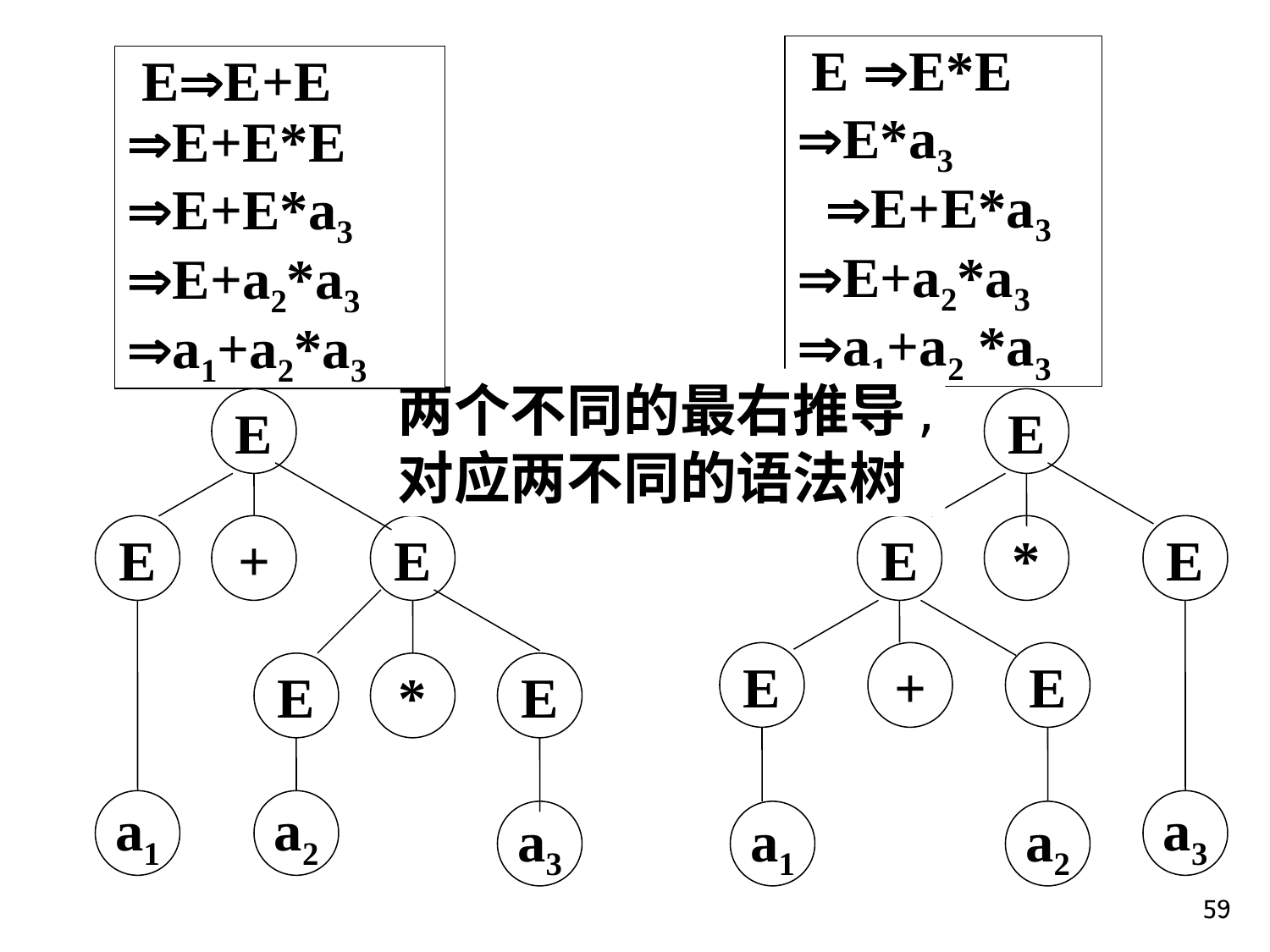

E ⇒E*E
⇒E*a3            ⇒E+E*a3
⇒E+a2*a3
⇒a1+a2 *a3
 E⇒E+E
⇒E+E*E ⇒E+E*a3
⇒E+a2*a3
⇒a1+a2*a3
两个不同的最右推导,对应两不同的语法树
E
E

E
+
E

E
*
E

E
*
E

a1

E
+
E

a3

a1

a2

a2

a3
59